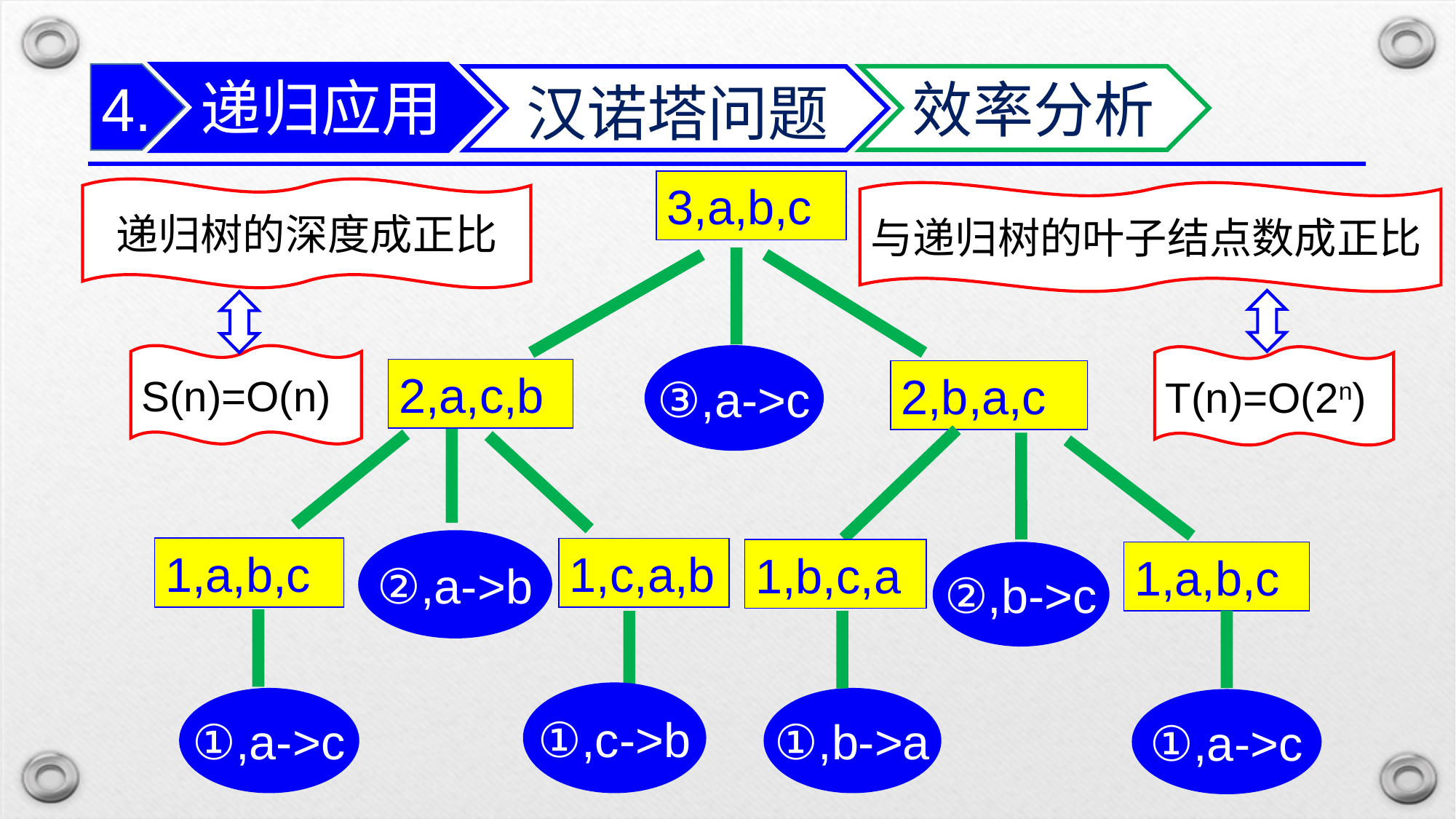

递归应用

汉诺塔问题

4.
效率分析
3,a,b,c
递归树的深度成正比
与递归树的叶子结点数成正比

2,a,c,b
2,b,a,c
③,a->c

S(n)=O(n)
T(n)=O(2n)

②,a->b
1,a,b,c
1,c,a,b

1,b,c,a
1,a,b,c
②,b->c

①,b->a
①,a->c

①,c->b
①,a->c